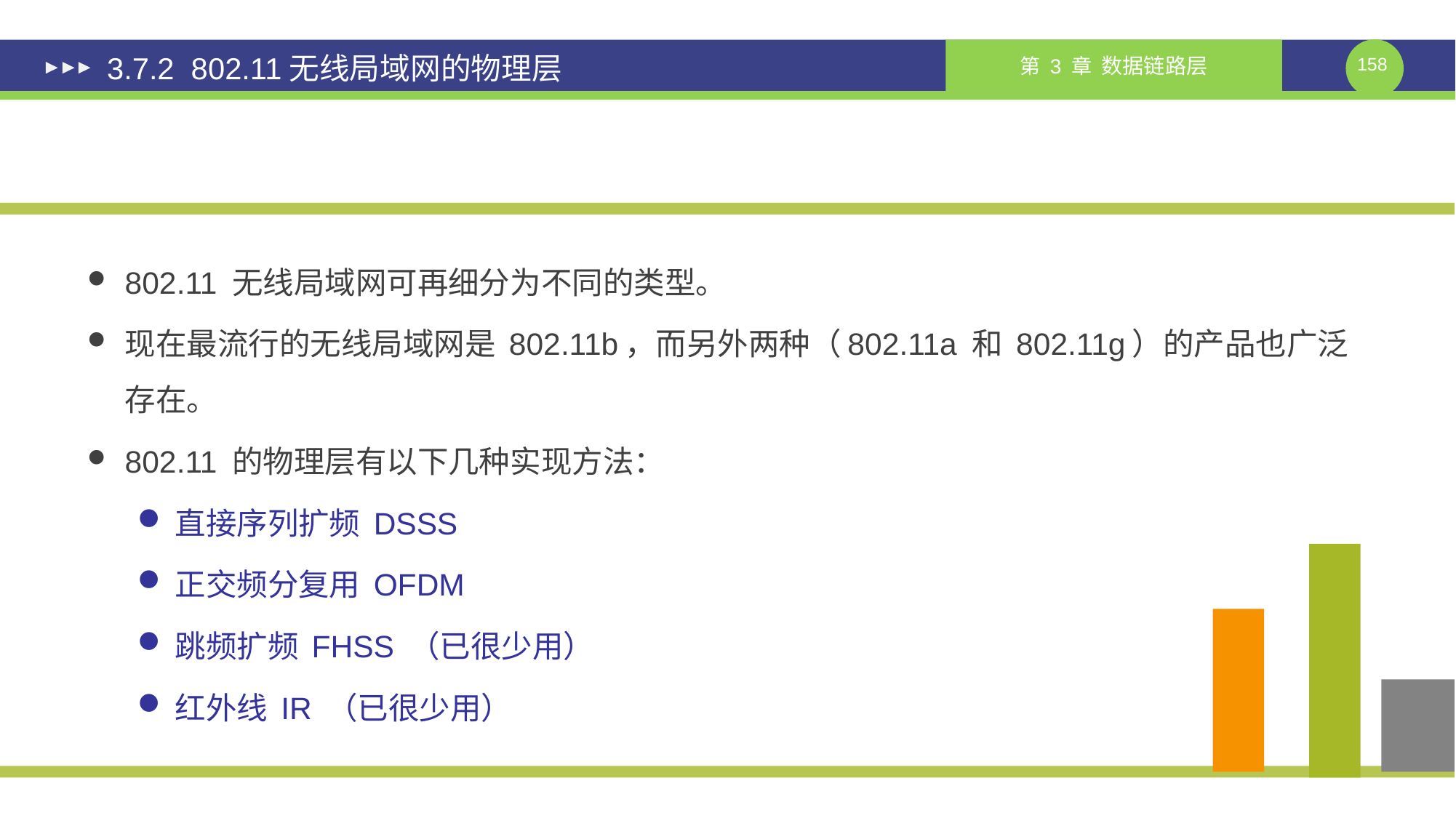

# 3.7.2  802.11无线局域网的物理层

802.11 无线局域网可再细分为不同的类型。
现在最流行的无线局域网是 802.11b，而另外两种（802.11a 和 802.11g）的产品也广泛存在。
802.11 的物理层有以下几种实现方法：
直接序列扩频 DSSS
正交频分复用 OFDM
跳频扩频 FHSS （已很少用）
红外线 IR （已很少用）

课件制作人：谢钧 谢希仁